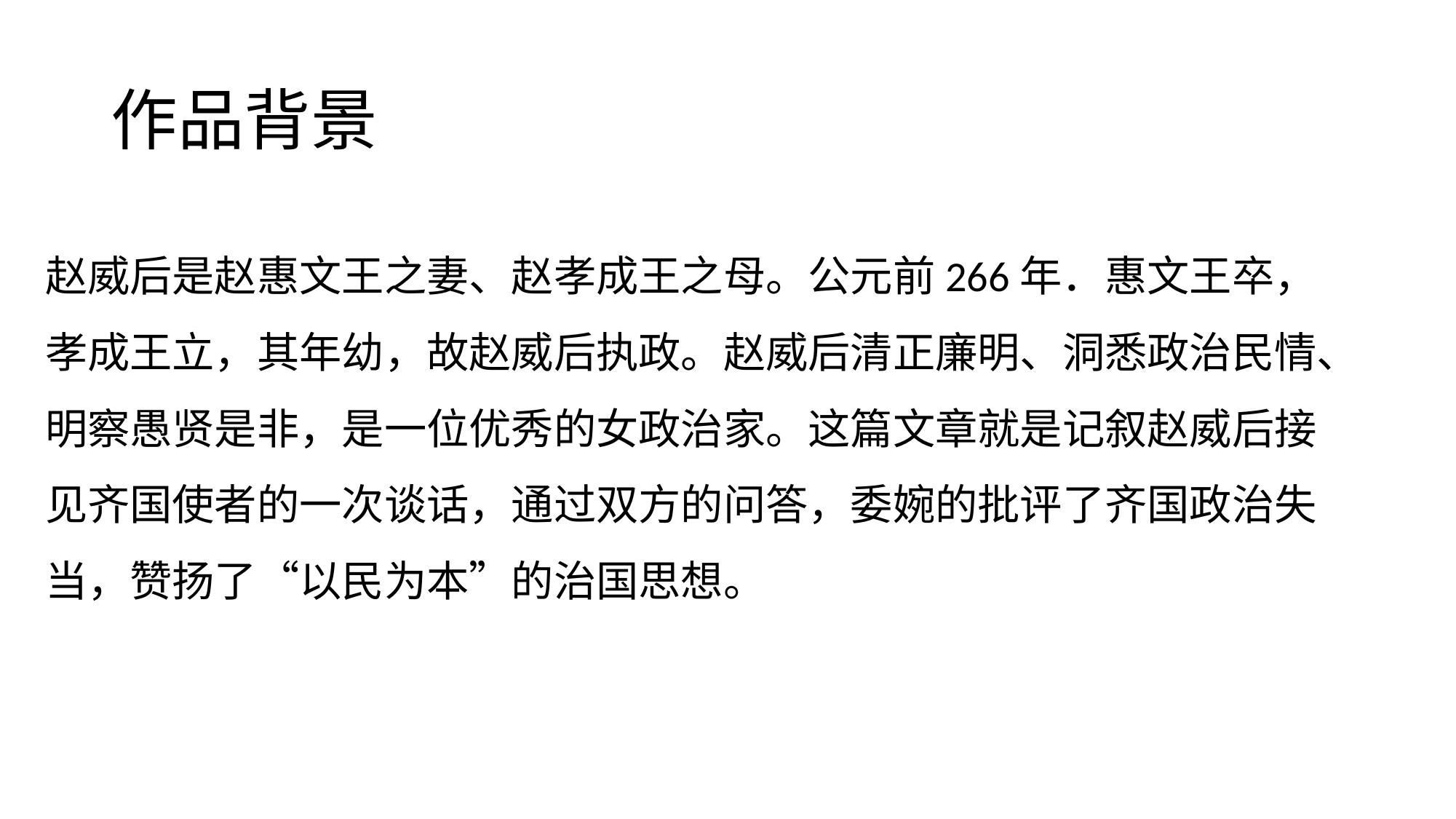

# 作品背景
赵威后是赵惠文王之妻、赵孝成王之母。公元前266年．惠文王卒，孝成王立，其年幼，故赵威后执政。赵威后清正廉明、洞悉政治民情、明察愚贤是非，是一位优秀的女政治家。这篇文章就是记叙赵威后接见齐国使者的一次谈话，通过双方的问答，委婉的批评了齐国政治失当，赞扬了“以民为本”的治国思想。